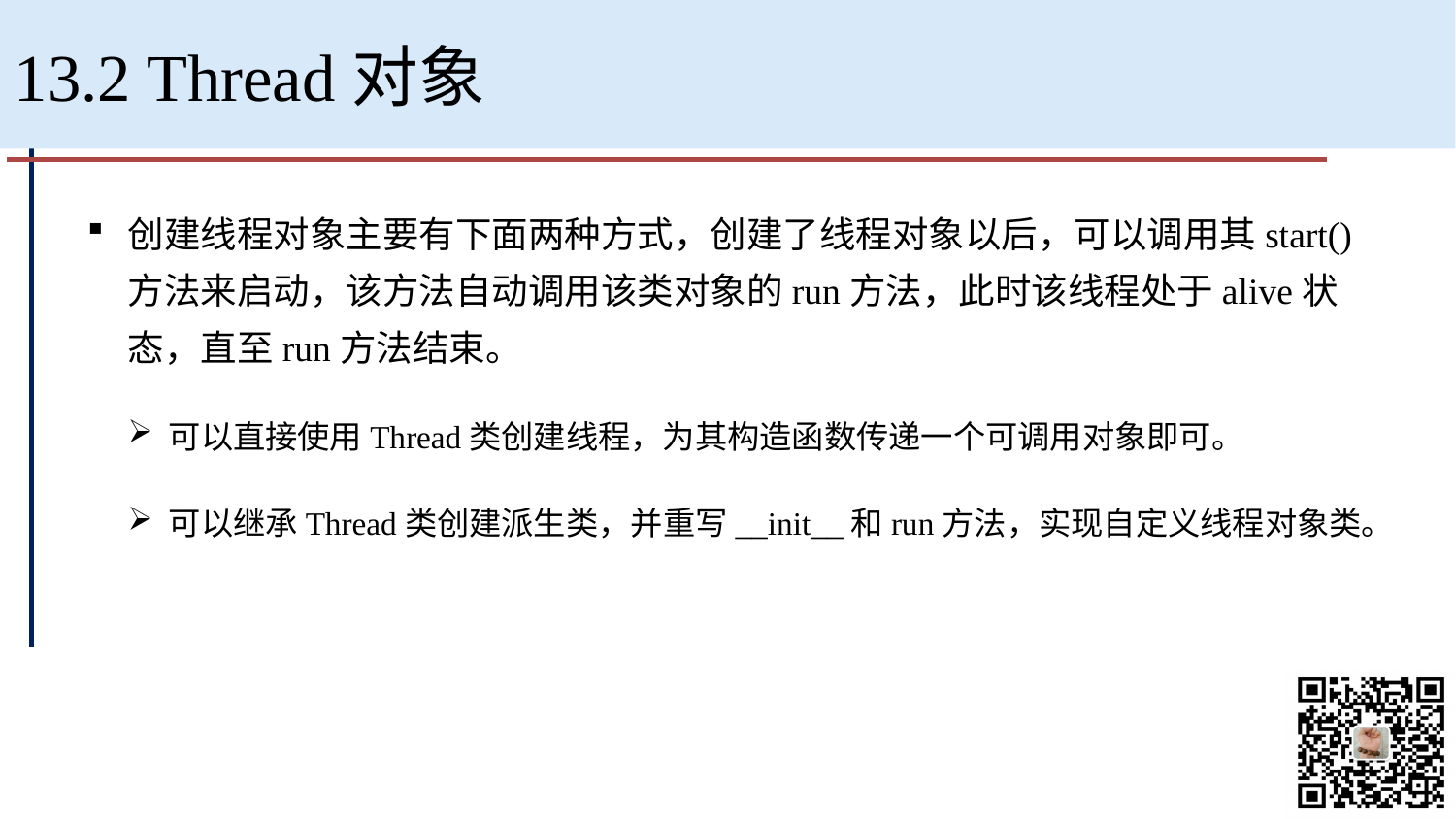

# 13.2 Thread对象
创建线程对象主要有下面两种方式，创建了线程对象以后，可以调用其start()方法来启动，该方法自动调用该类对象的run方法，此时该线程处于alive状态，直至run方法结束。
可以直接使用Thread类创建线程，为其构造函数传递一个可调用对象即可。
可以继承Thread类创建派生类，并重写__init__和run方法，实现自定义线程对象类。